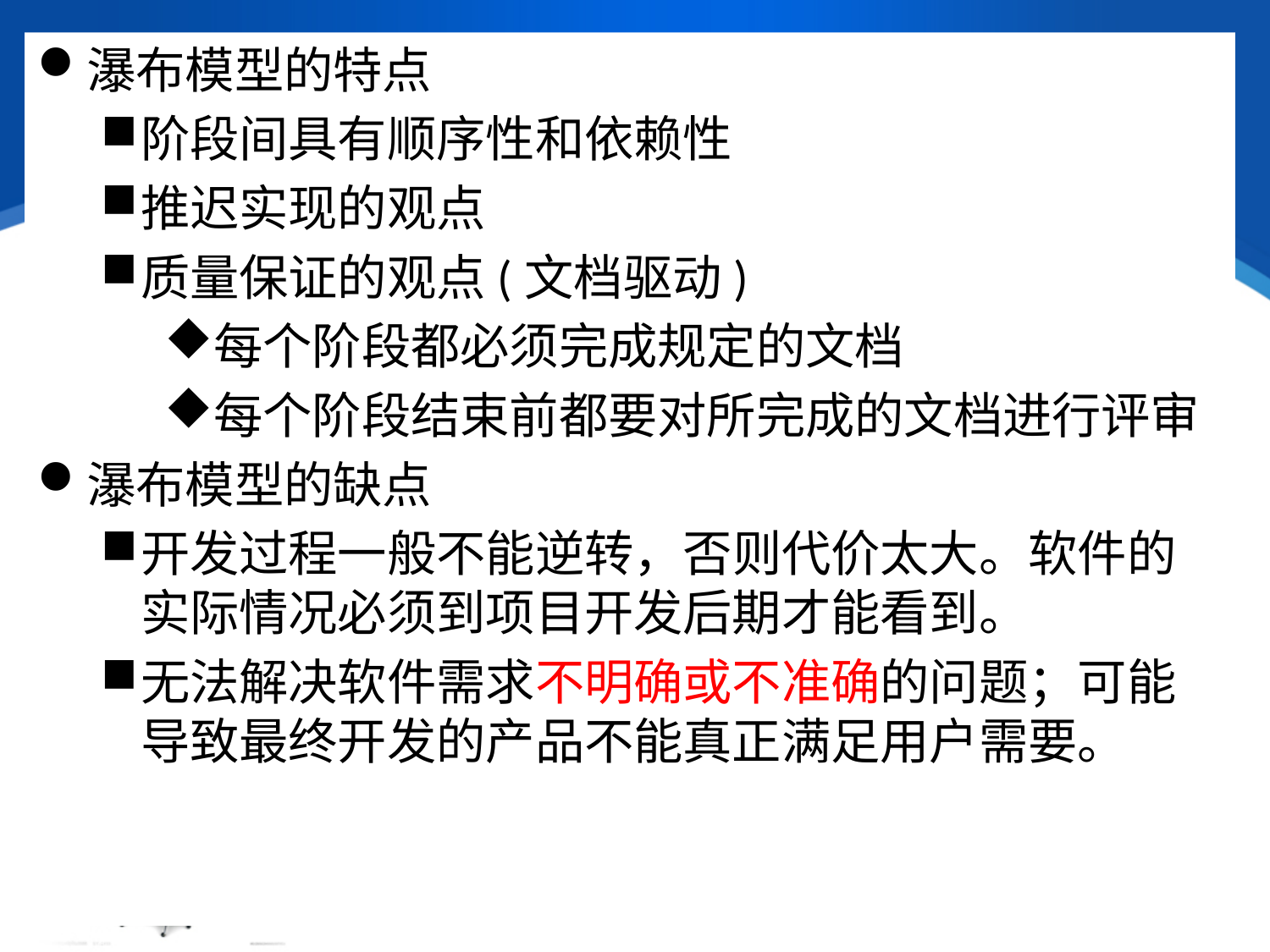

瀑布模型的特点
阶段间具有顺序性和依赖性
推迟实现的观点
质量保证的观点(文档驱动)
每个阶段都必须完成规定的文档
每个阶段结束前都要对所完成的文档进行评审
瀑布模型的缺点
开发过程一般不能逆转，否则代价太大。软件的实际情况必须到项目开发后期才能看到。
无法解决软件需求不明确或不准确的问题；可能导致最终开发的产品不能真正满足用户需要。